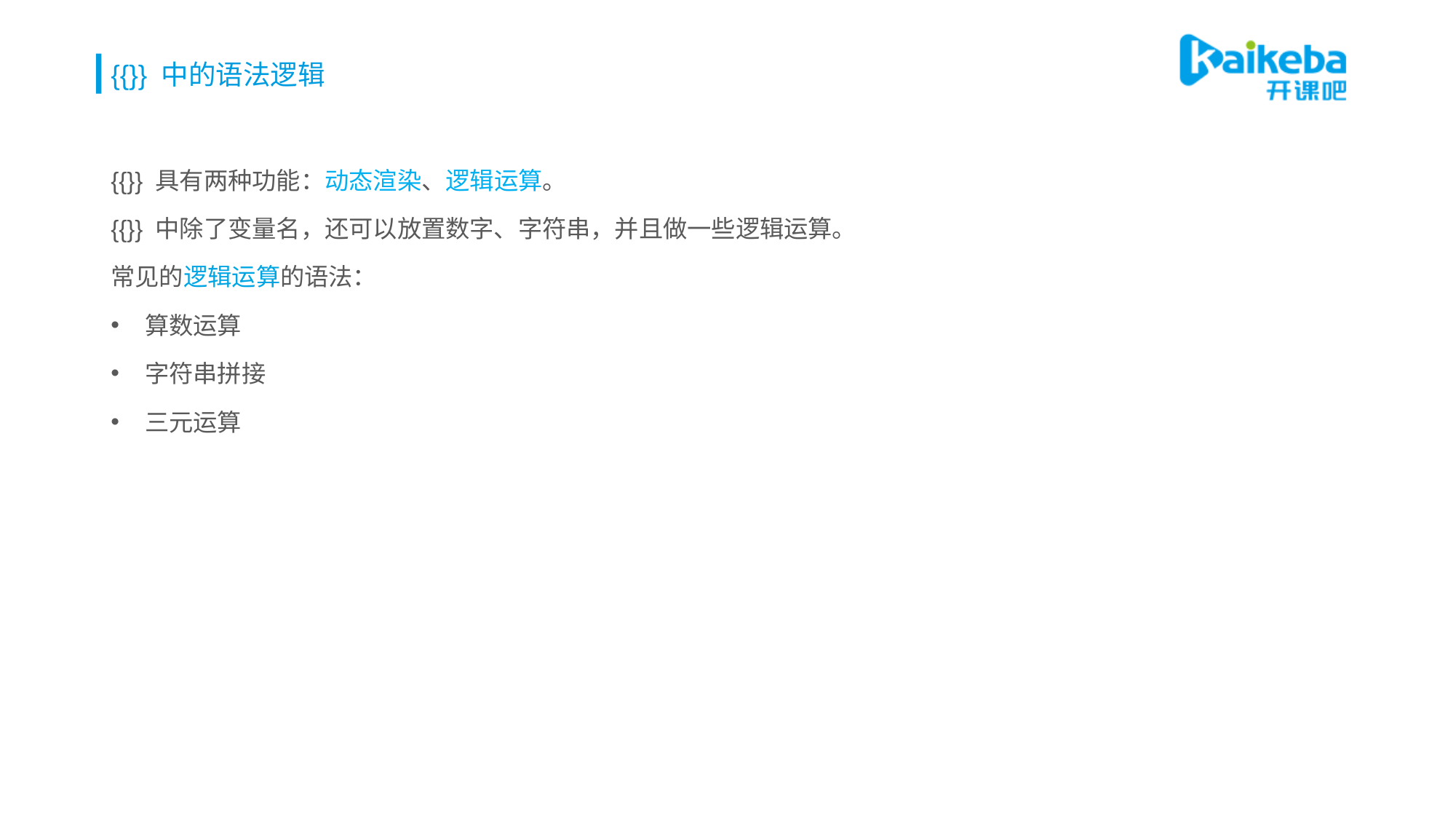

# {{}} 中的语法逻辑
{{}} 具有两种功能：动态渲染、逻辑运算。
{{}} 中除了变量名，还可以放置数字、字符串，并且做一些逻辑运算。
常见的逻辑运算的语法：
算数运算
字符串拼接
三元运算